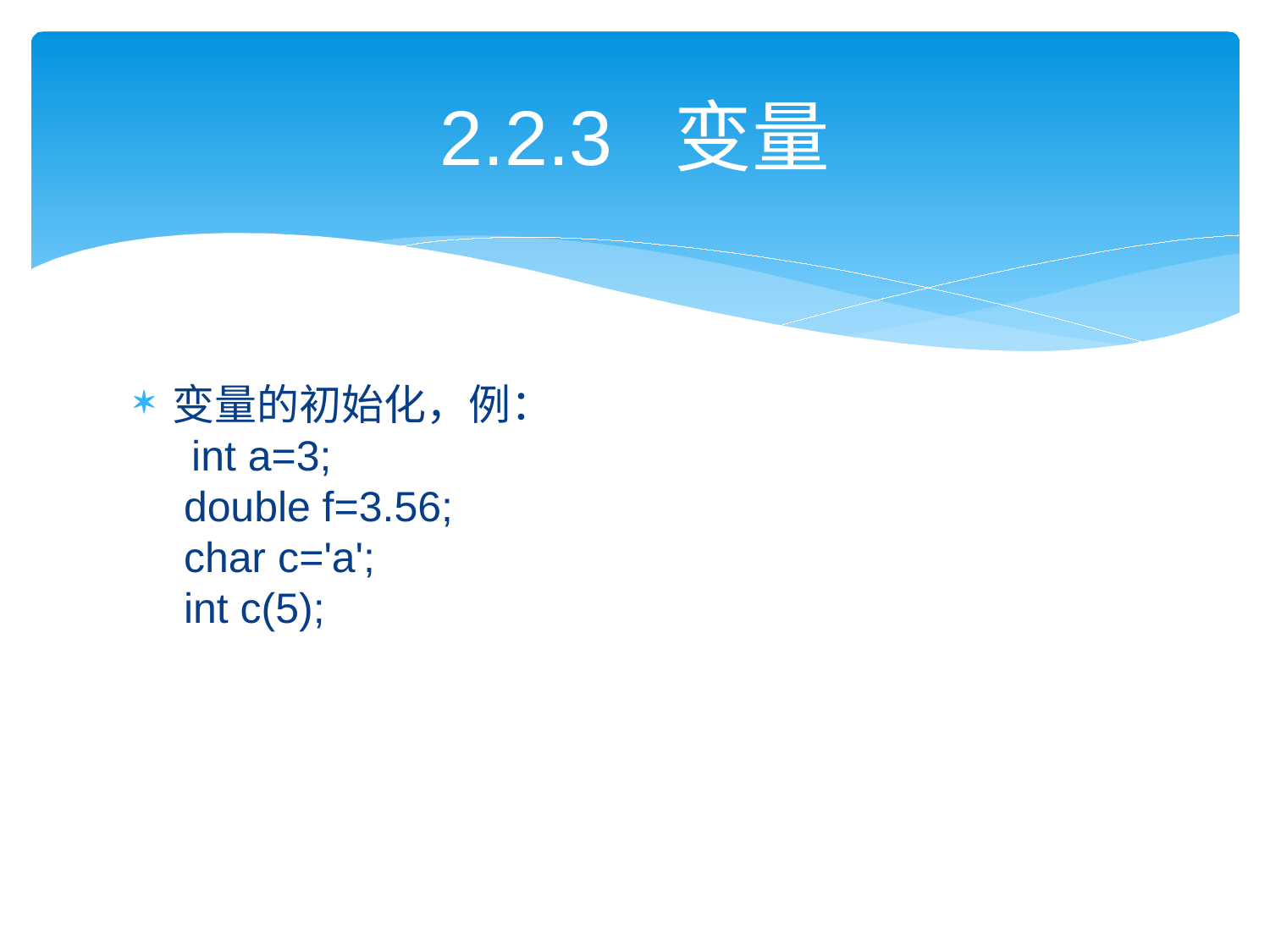

# 2.2.3  变量
变量的初始化，例：
 int a=3;
 double f=3.56;
 char c='a';
 int c(5);